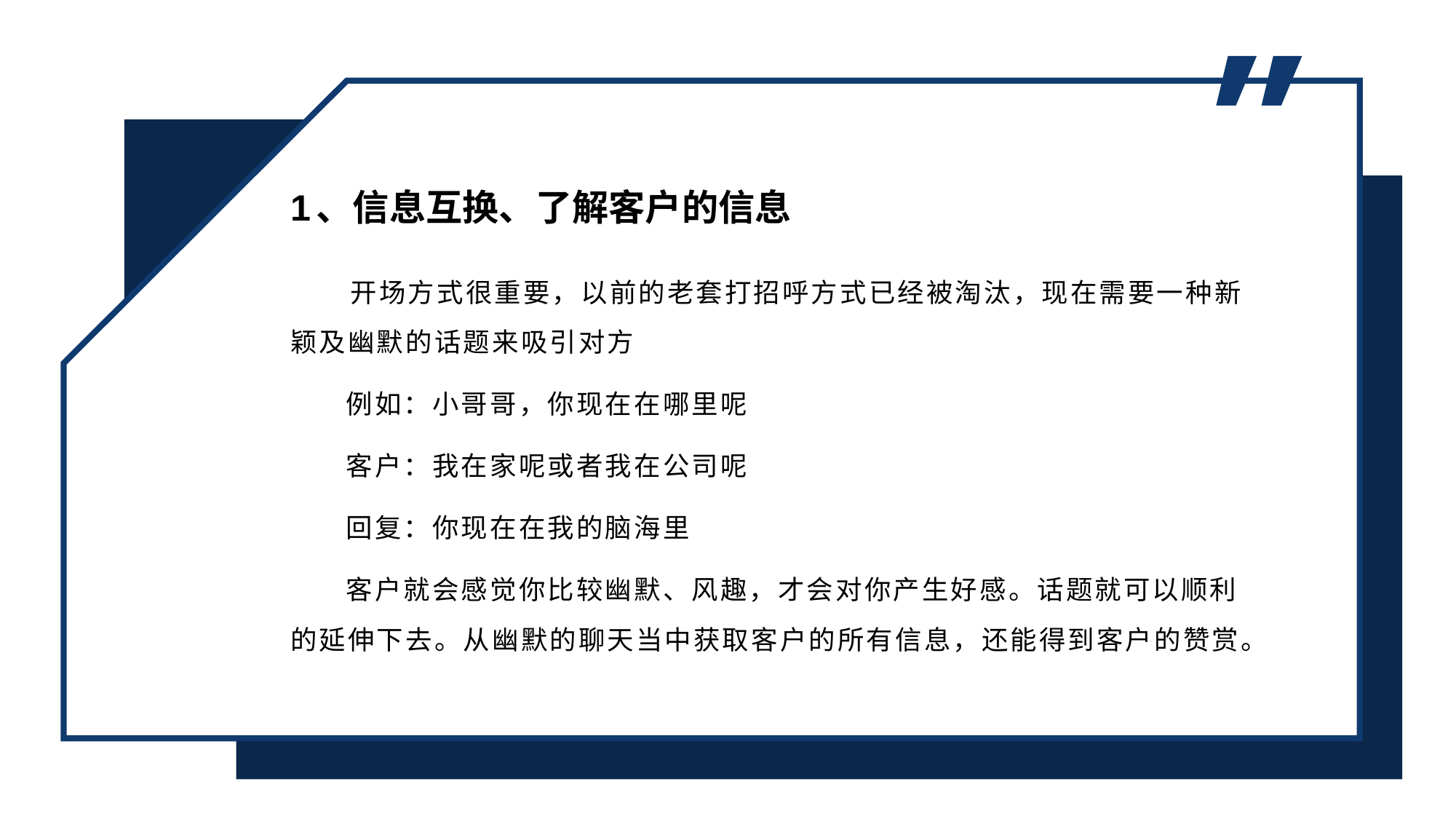

1、信息互换、了解客户的信息

       开场方式很重要，以前的老套打招呼方式已经被淘汰，现在需要一种新颖及幽默的话题来吸引对方
      例如：小哥哥，你现在在哪里呢
      客户：我在家呢或者我在公司呢
      回复：你现在在我的脑海里
      客户就会感觉你比较幽默、风趣，才会对你产生好感。话题就可以顺利的延伸下去。从幽默的聊天当中获取客户的所有信息，还能得到客户的赞赏。